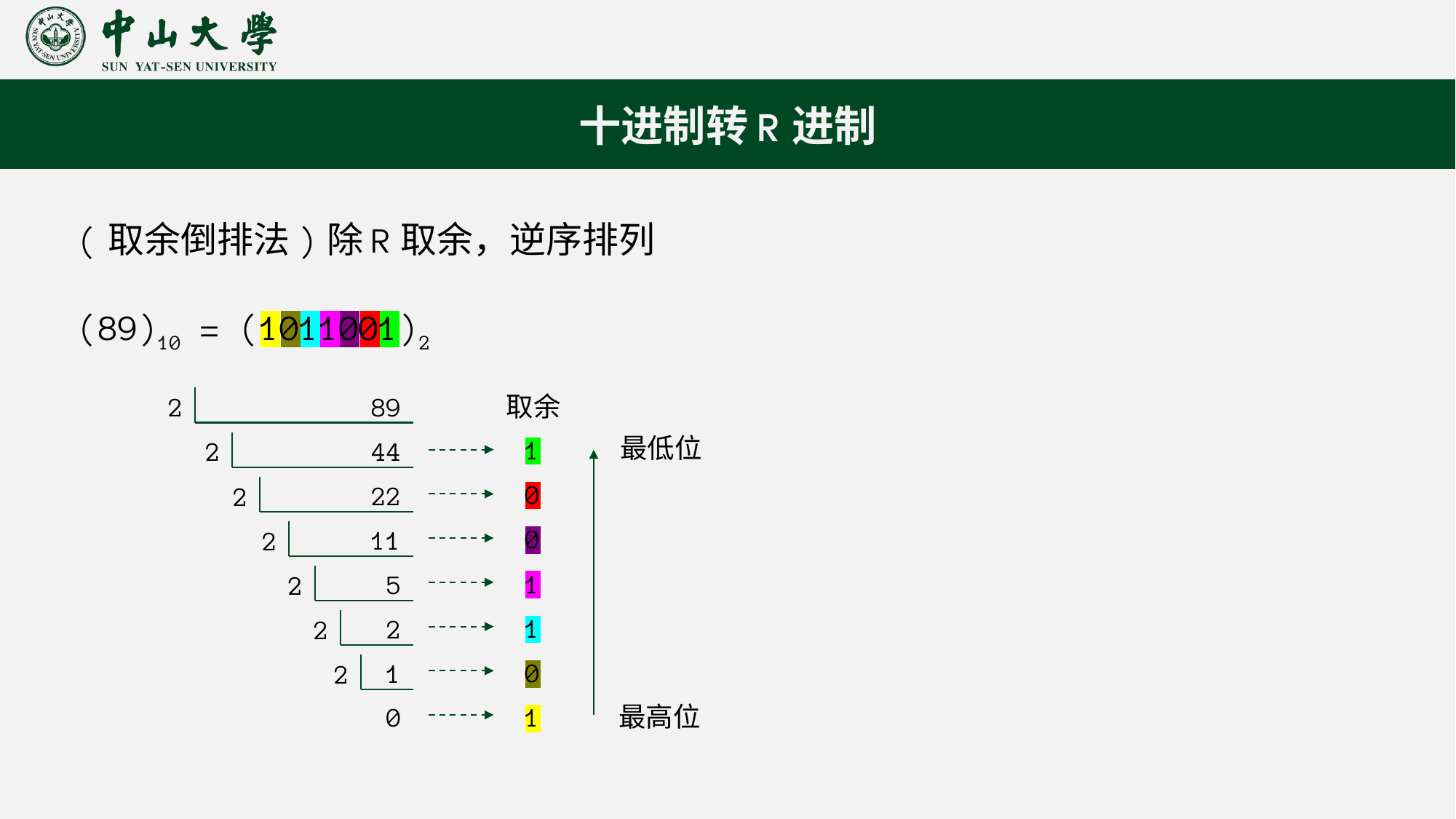

十进制转R进制
(取余倒排法)除R取余，逆序排列

(89)10 = (1011001)2
2
89
取余
最低位
1
44
2
0
22
2
0
11
2
1
5
2
1
2
2
0
1
2
最高位
0
1